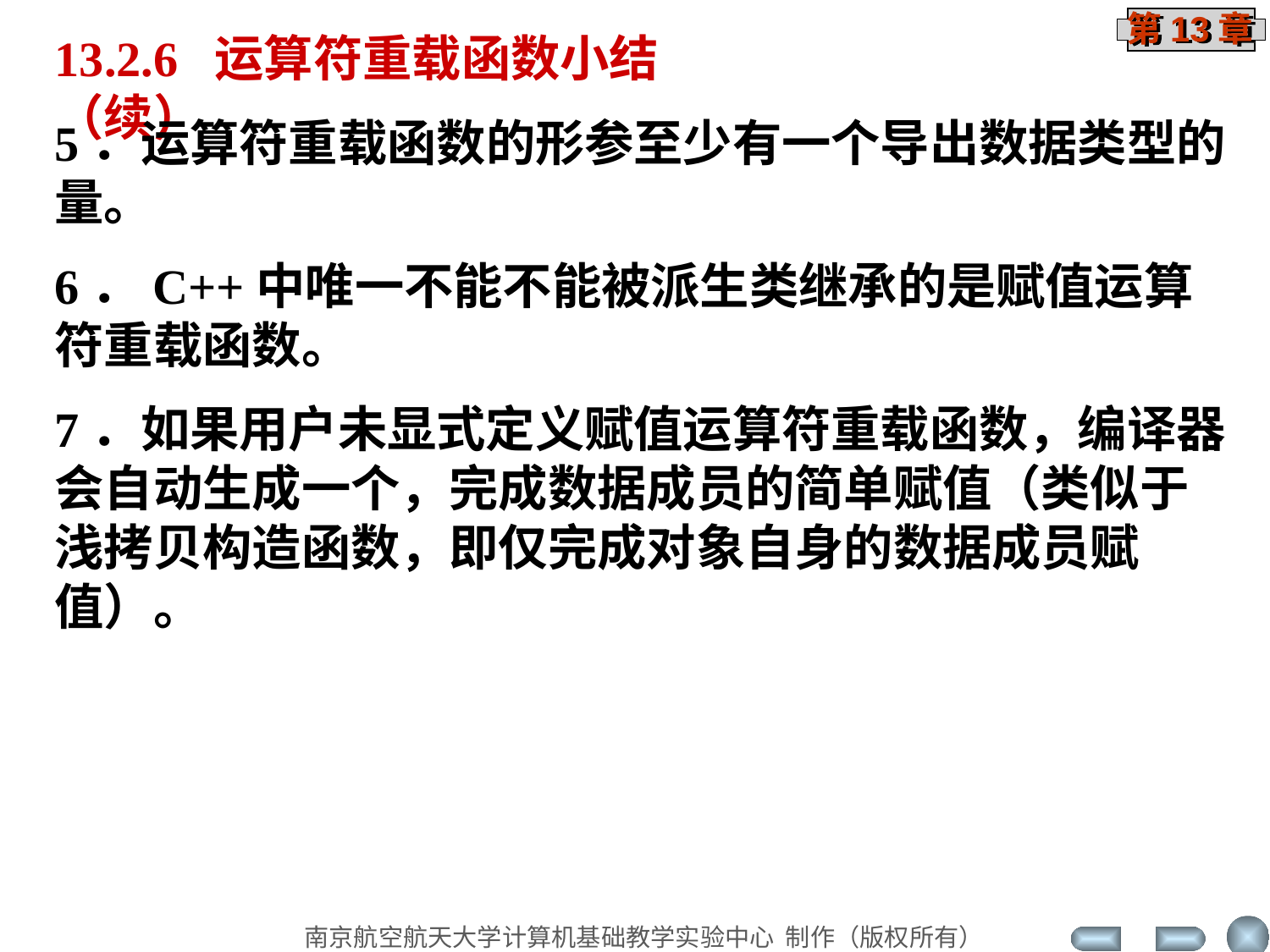

13.2.6  运算符重载函数小结（续）
5．运算符重载函数的形参至少有一个导出数据类型的量。
6．C++中唯一不能不能被派生类继承的是赋值运算符重载函数。
7．如果用户未显式定义赋值运算符重载函数，编译器会自动生成一个，完成数据成员的简单赋值（类似于浅拷贝构造函数，即仅完成对象自身的数据成员赋值）。